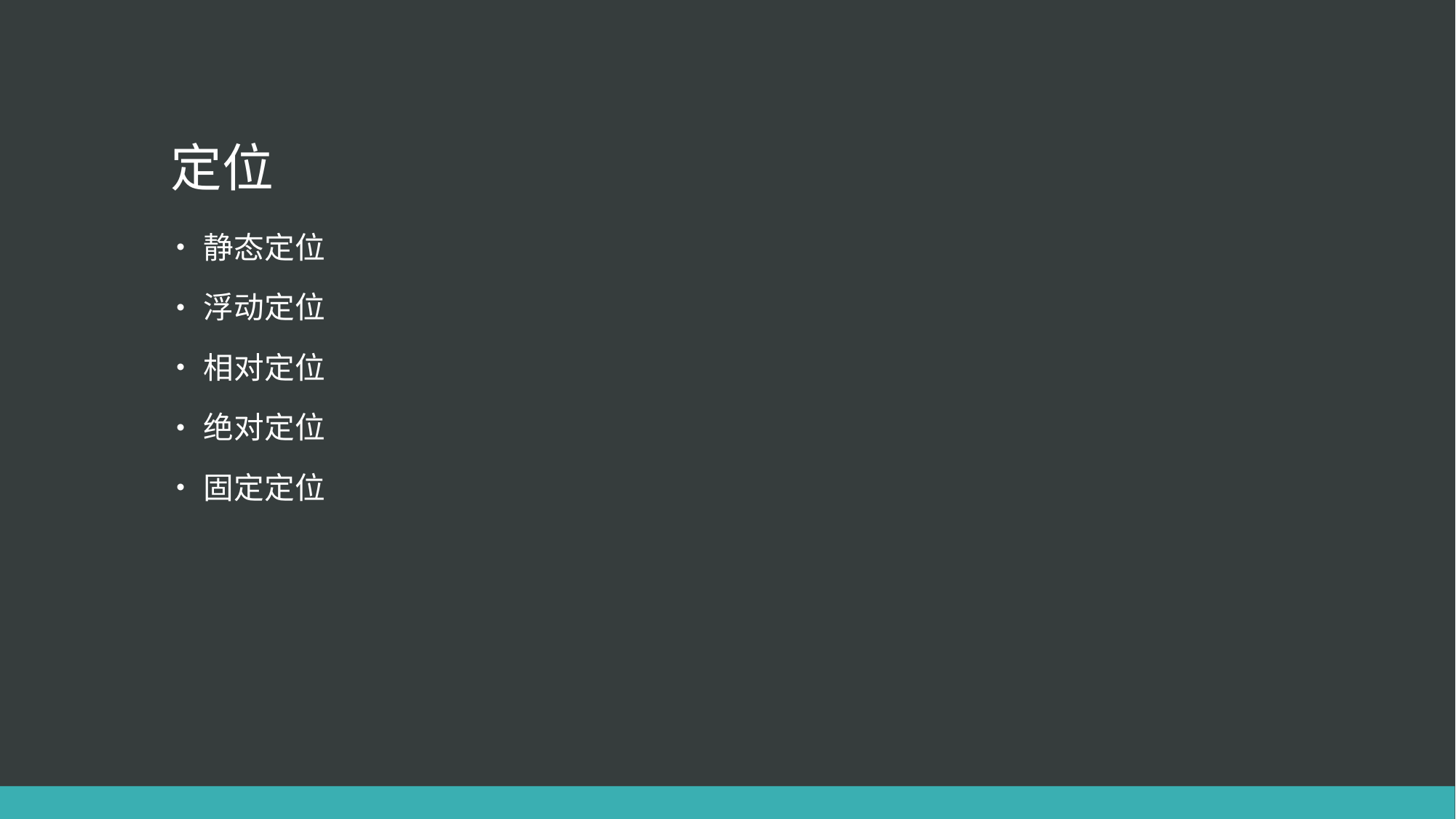

# 定位
静态定位
浮动定位
相对定位
绝对定位
固定定位